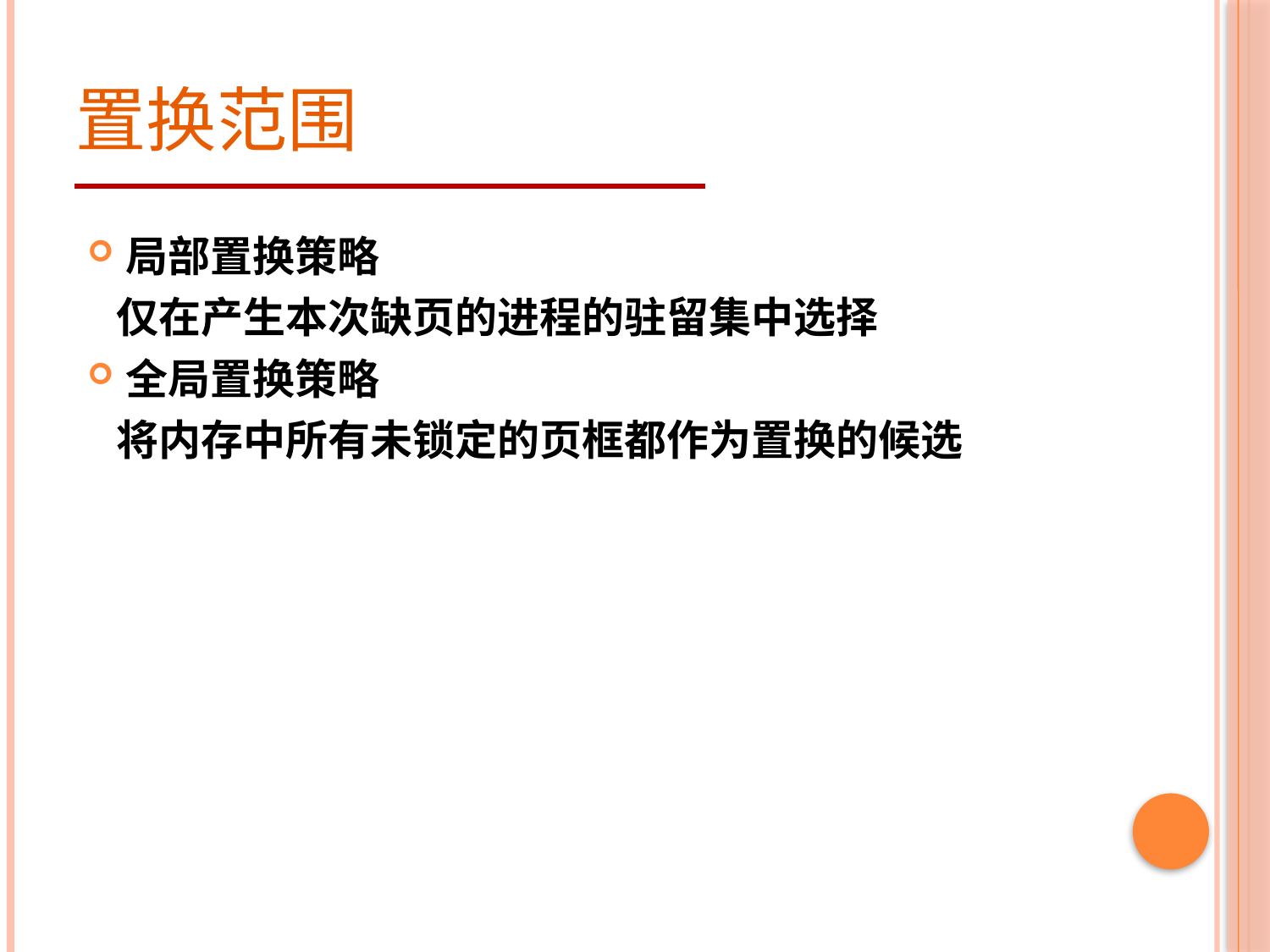

# 置换范围
局部置换策略
  仅在产生本次缺页的进程的驻留集中选择
全局置换策略
  将内存中所有未锁定的页框都作为置换的候选